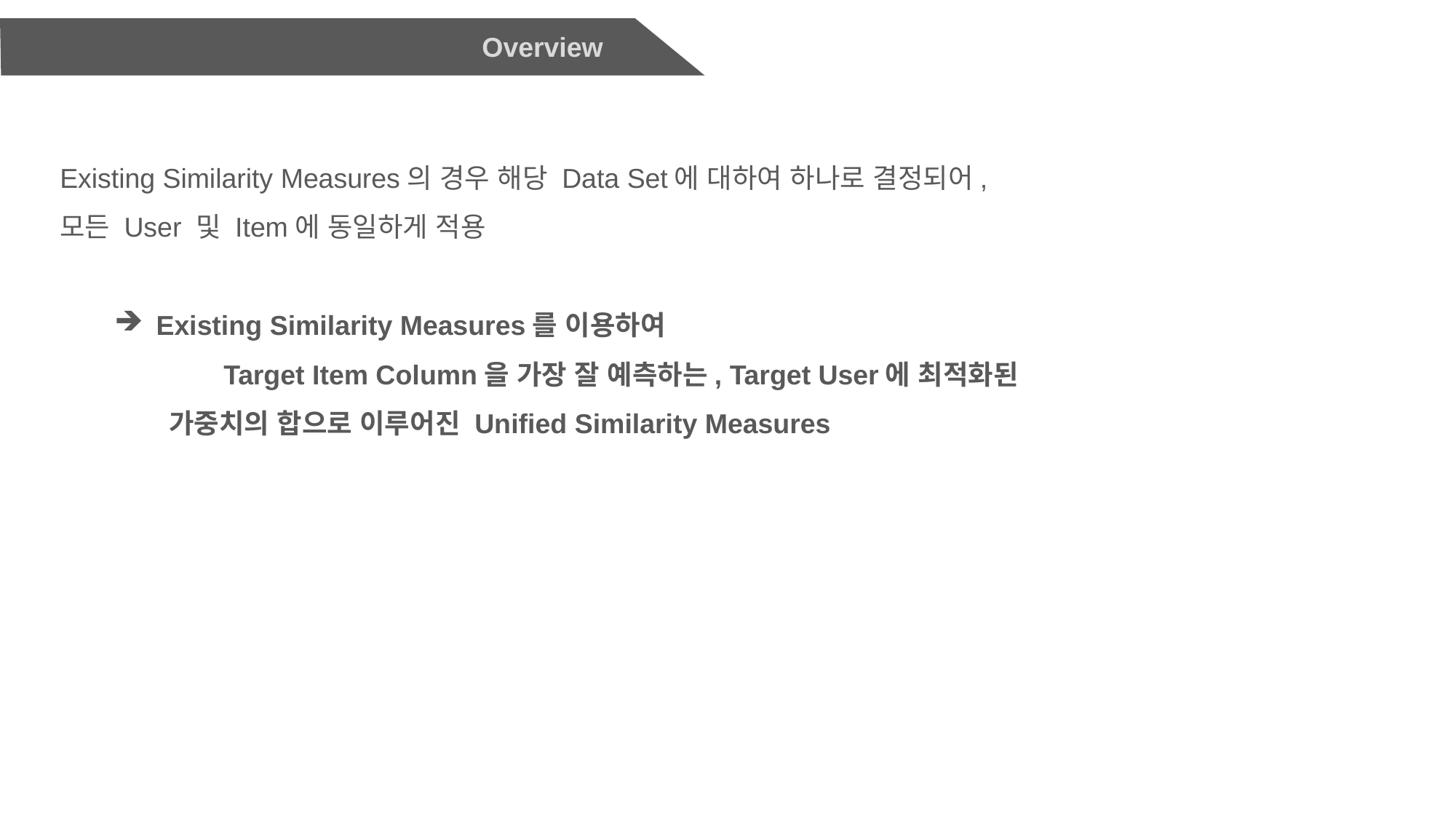

Predict r(u, i)

Overview

Existing Similarity Measures의 경우 해당 Data Set에 대하여 하나로 결정되어,
모든 User 및 Item에 동일하게 적용

 Existing Similarity Measures를 이용하여
	Target Item Column을 가장 잘 예측하는, Target User에 최적화된
	가중치의 합으로 이루어진 Unified Similarity Measures